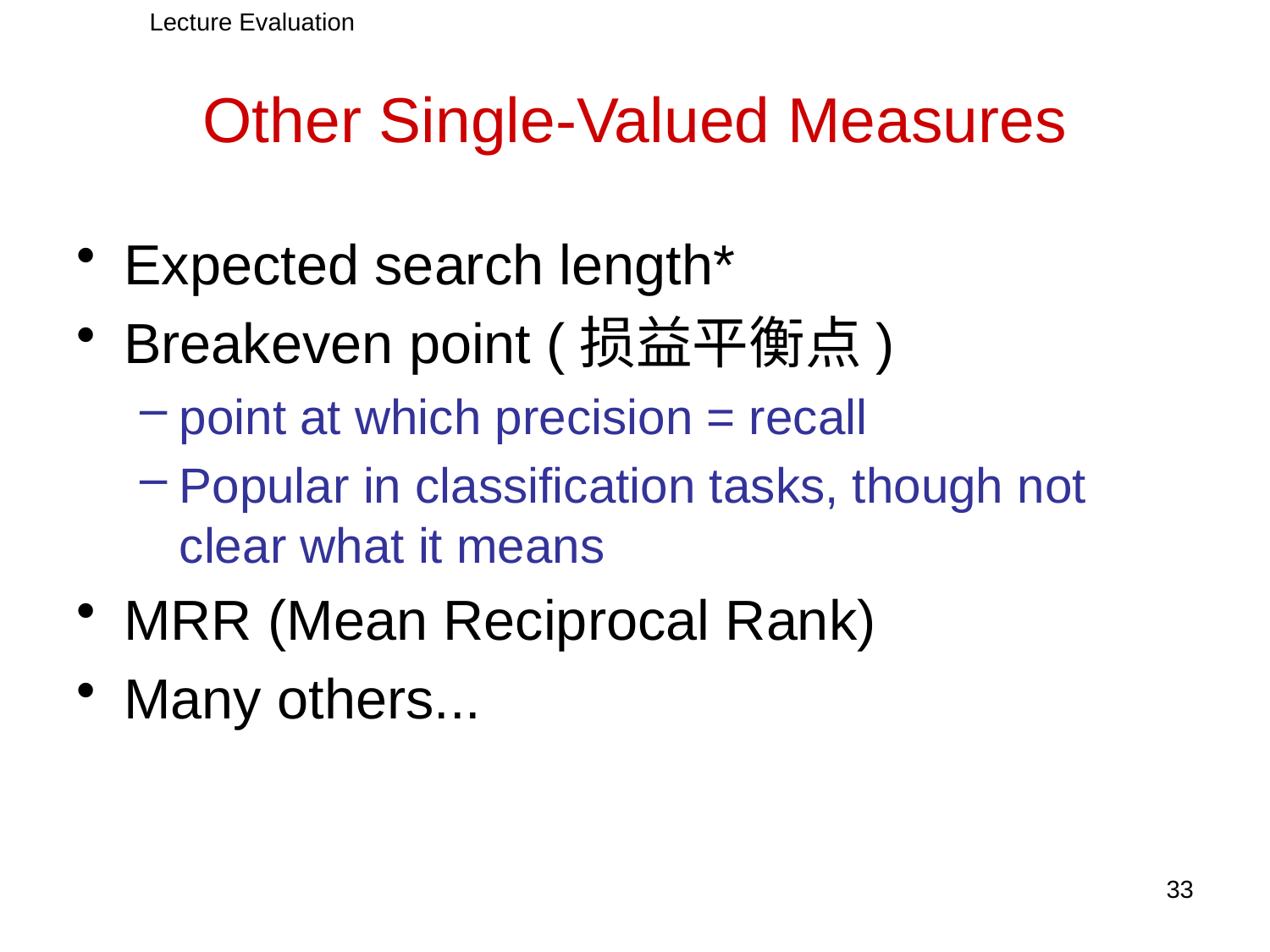

Lecture Evaluation
# Other Single-Valued Measures
Expected search length*
Breakeven point (损益平衡点)
point at which precision = recall
Popular in classification tasks, though not clear what it means
MRR (Mean Reciprocal Rank)
Many others...

33